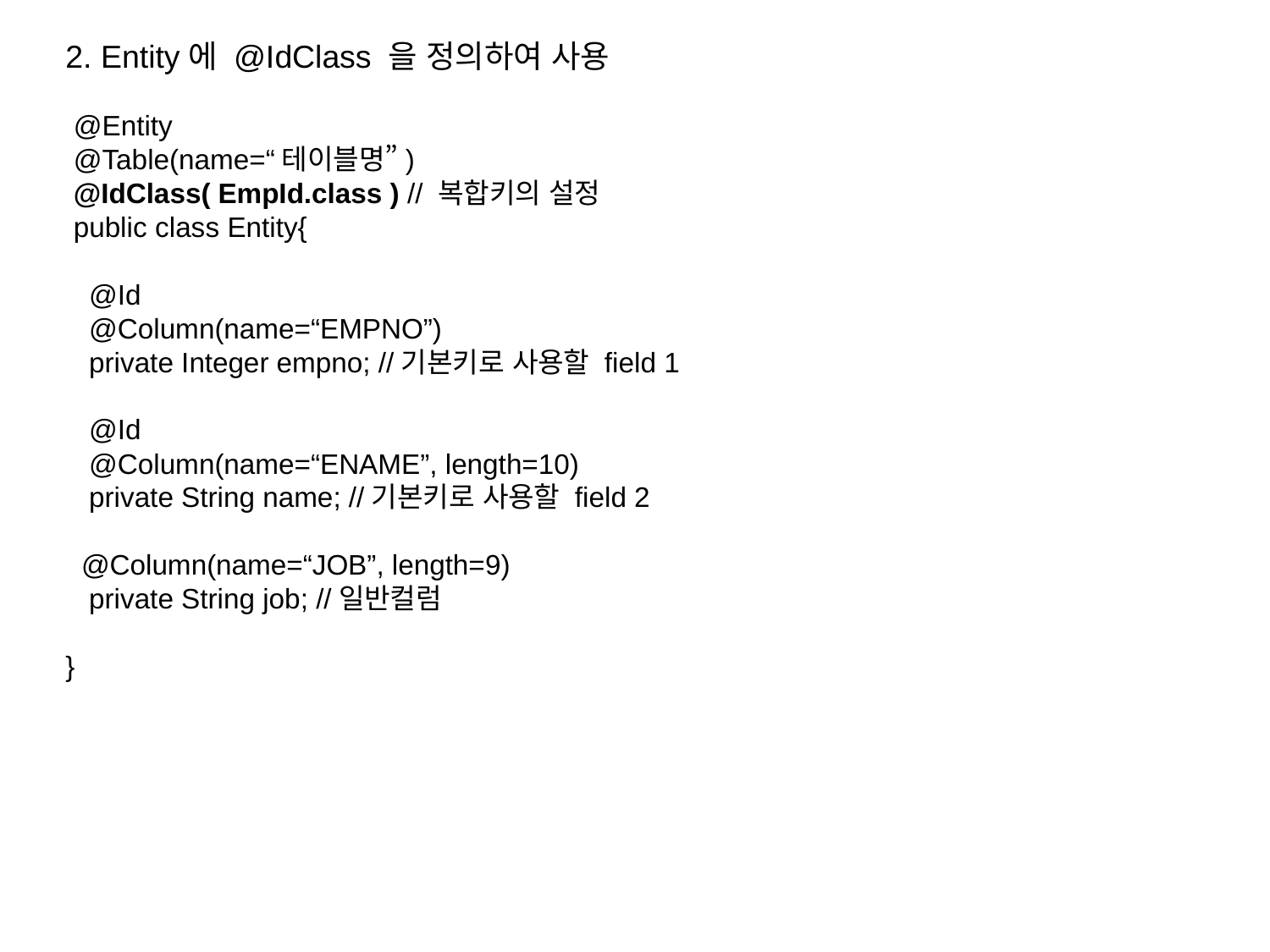

2. Entity에 @IdClass 을 정의하여 사용

 @Entity
 @Table(name=“테이블명”)
 @IdClass( EmpId.class ) // 복합키의 설정
 public class Entity{

   @Id
   @Column(name=“EMPNO”)
   private Integer empno; //기본키로 사용할 field 1

   @Id
   @Column(name=“ENAME”, length=10)
   private String name; //기본키로 사용할 field 2

  @Column(name=“JOB”, length=9)
   private String job; //일반컬럼

}